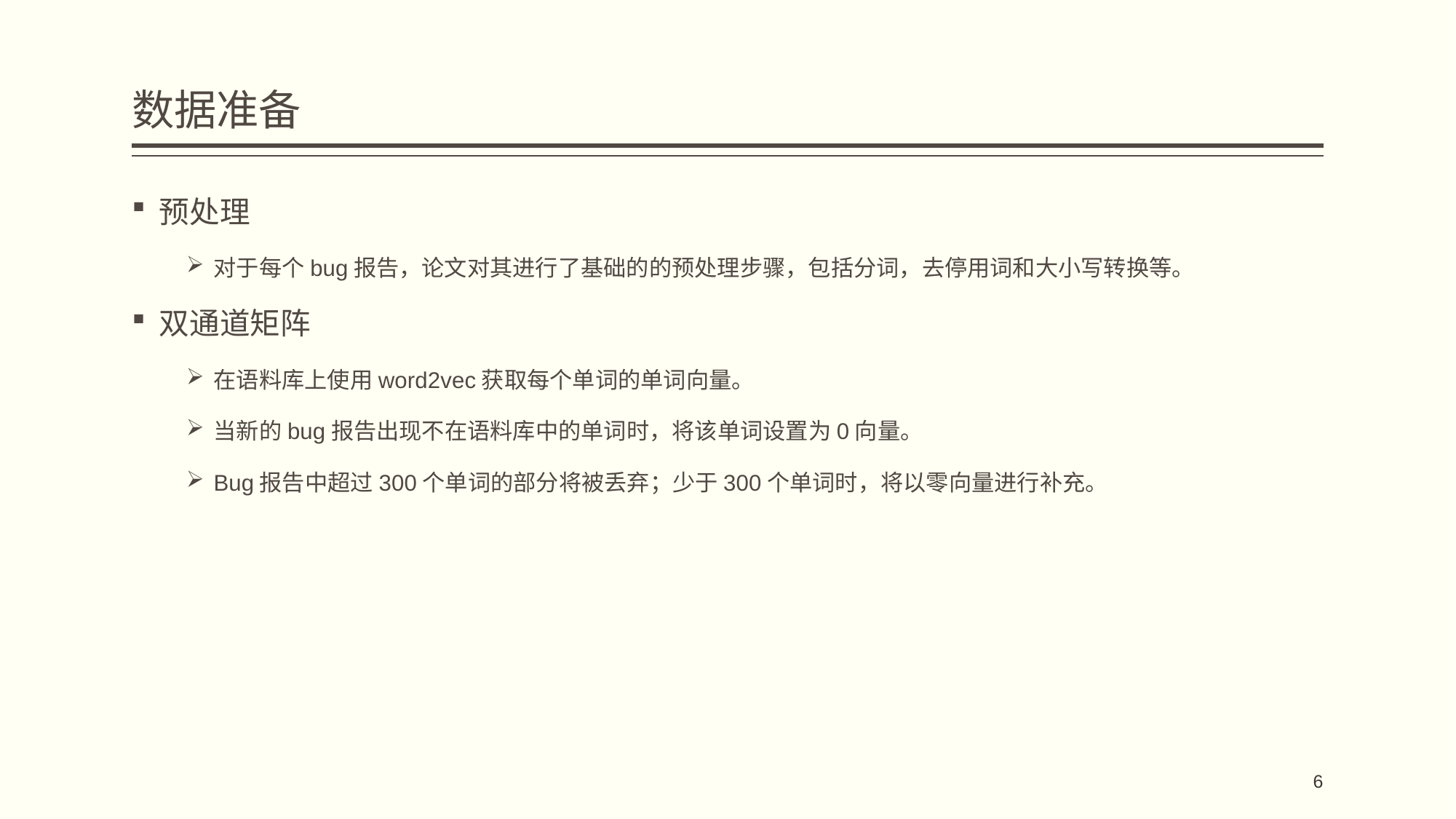

# 数据准备
预处理
对于每个bug报告，论文对其进行了基础的的预处理步骤，包括分词，去停用词和大小写转换等。
双通道矩阵
在语料库上使用word2vec获取每个单词的单词向量。
当新的bug报告出现不在语料库中的单词时，将该单词设置为0向量。
Bug报告中超过300个单词的部分将被丢弃；少于300个单词时，将以零向量进行补充。
6